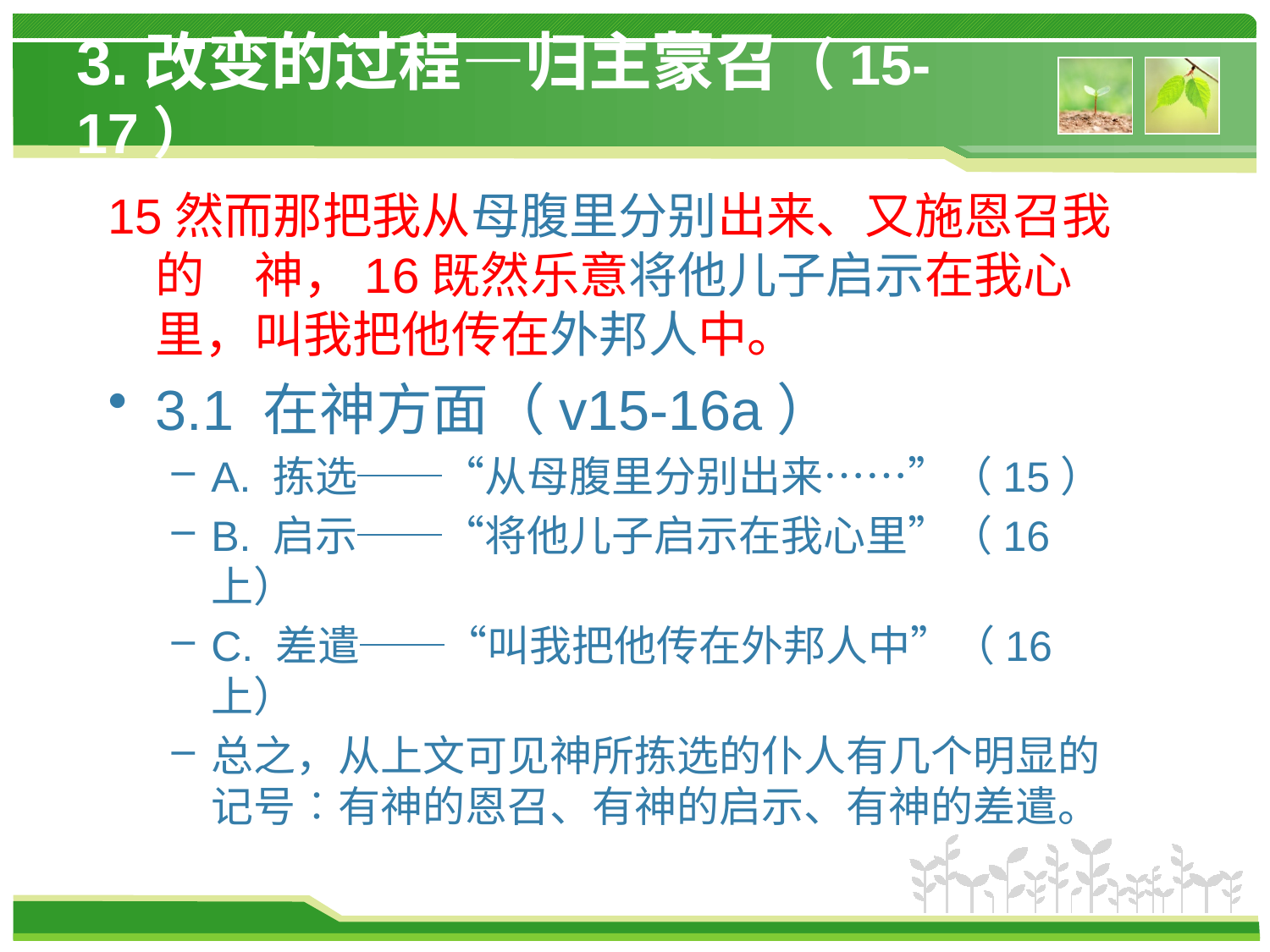

# 3.改变的过程—归主蒙召（15-17）
15然而那把我从母腹里分别出来、又施恩召我的　神，16既然乐意将他儿子启示在我心里，叫我把他传在外邦人中。
3.1 在神方面（v15-16a）
A. 拣选──“从母腹里分别出来……”（15）
B. 启示──“将他儿子启示在我心里”（16上）
C. 差遣──“叫我把他传在外邦人中”（16上）
总之，从上文可见神所拣选的仆人有几个明显的记号︰有神的恩召、有神的启示、有神的差遣。